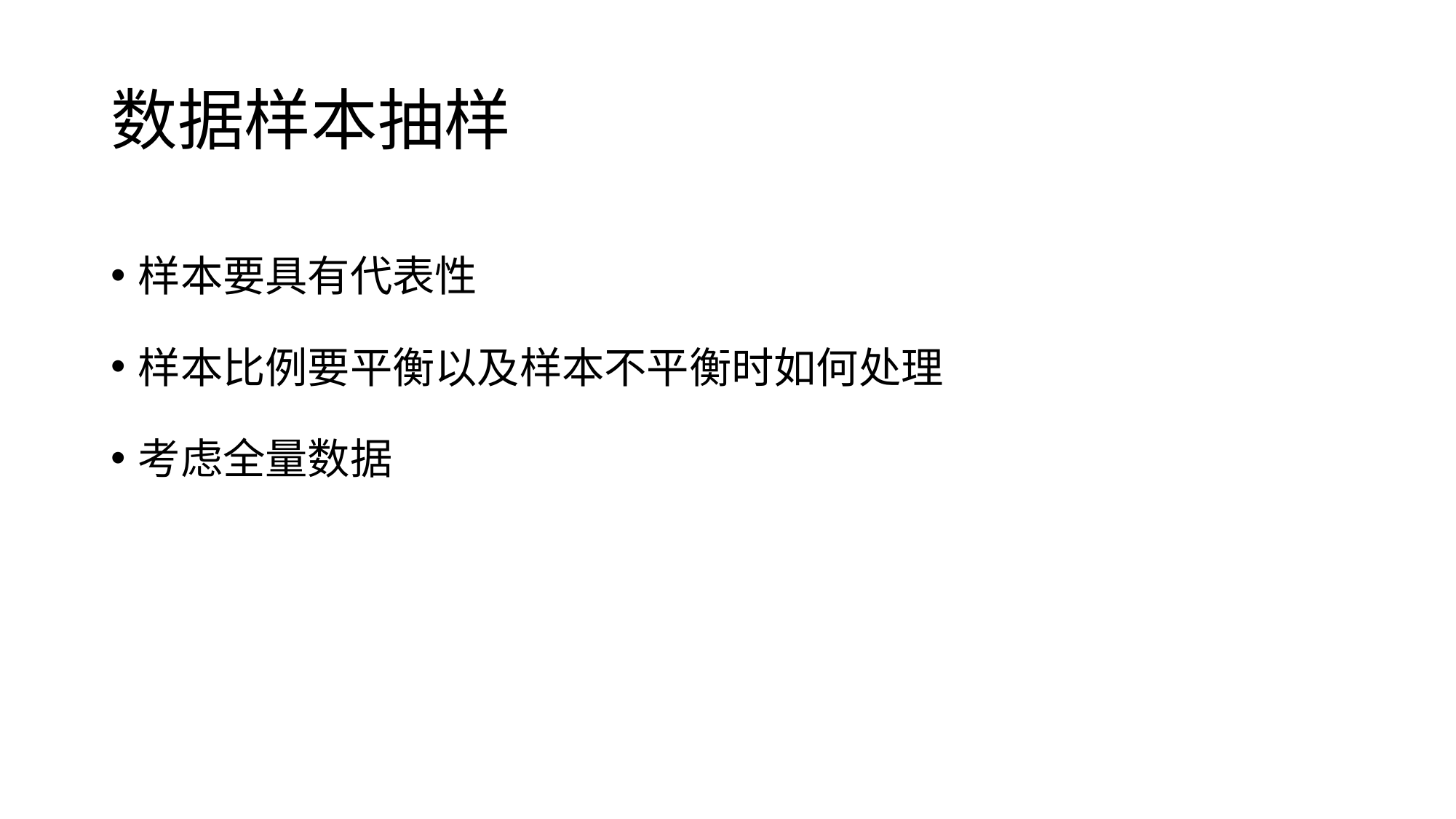

# 数据样本抽样
样本要具有代表性
样本比例要平衡以及样本不平衡时如何处理
考虑全量数据